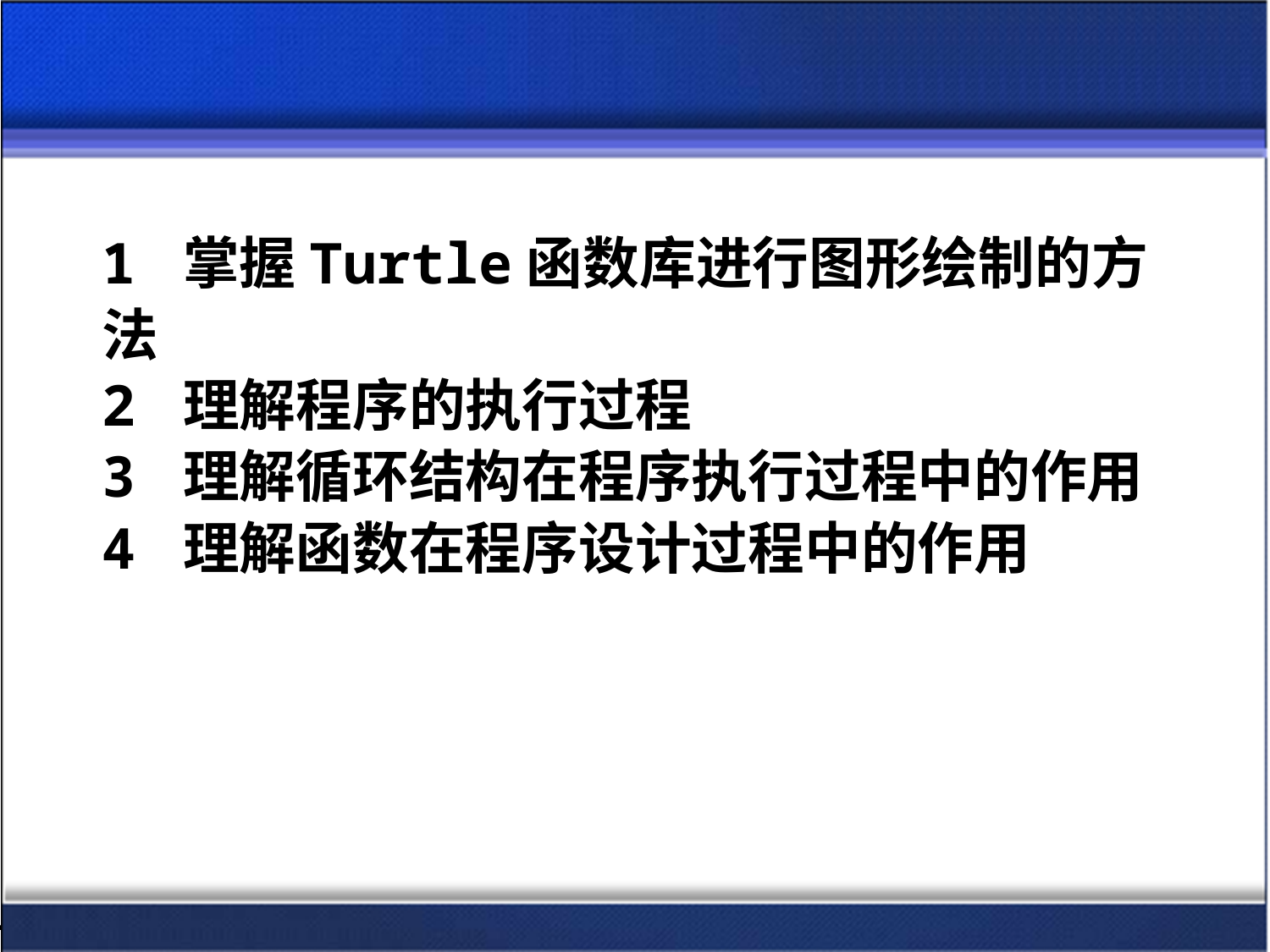

# 1 掌握Turtle函数库进行图形绘制的方法 2 理解程序的执行过程 3 理解循环结构在程序执行过程中的作用 4 理解函数在程序设计过程中的作用